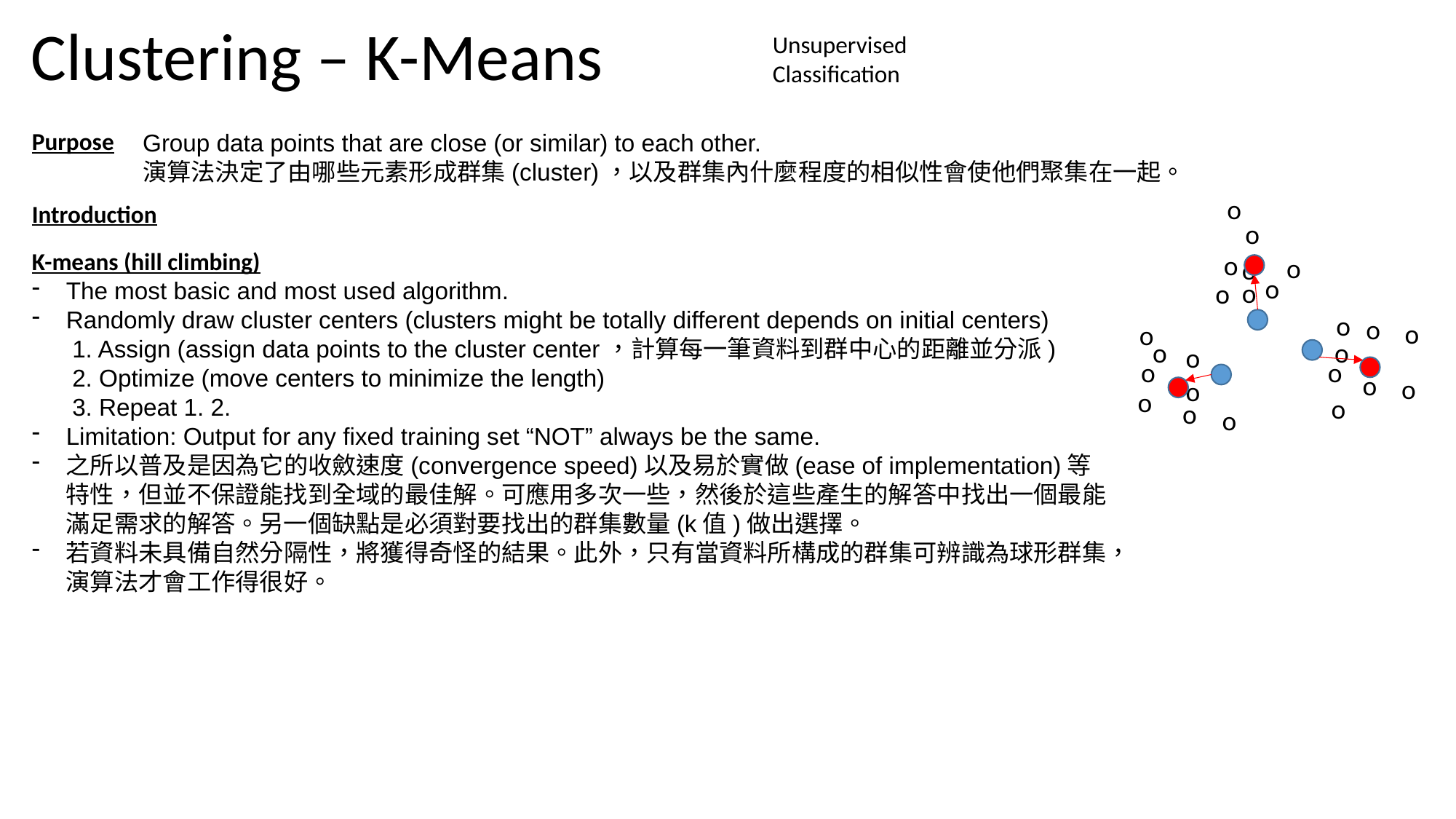

# Clustering – K-Means
Unsupervised
Classification
Purpose
Group data points that are close (or similar) to each other.
演算法決定了由哪些元素形成群集(cluster)，以及群集內什麼程度的相似性會使他們聚集在一起。
o
o
o
o
o

o
o
o
o
o

o
o
o
o
o

o
o

o

o
o

o
o
o
o
Introduction
K-means (hill climbing)
The most basic and most used algorithm.
Randomly draw cluster centers (clusters might be totally different depends on initial centers)
      1. Assign (assign data points to the cluster center，計算每一筆資料到群中心的距離並分派)
      2. Optimize (move centers to minimize the length)
      3. Repeat 1. 2.
Limitation: Output for any fixed training set “NOT” always be the same.
之所以普及是因為它的收斂速度(convergence speed)以及易於實做(ease of implementation)等特性，但並不保證能找到全域的最佳解。可應用多次一些，然後於這些產生的解答中找出一個最能滿足需求的解答。另一個缺點是必須對要找出的群集數量(k值)做出選擇。
若資料未具備自然分隔性，將獲得奇怪的結果。此外，只有當資料所構成的群集可辨識為球形群集，演算法才會工作得很好。